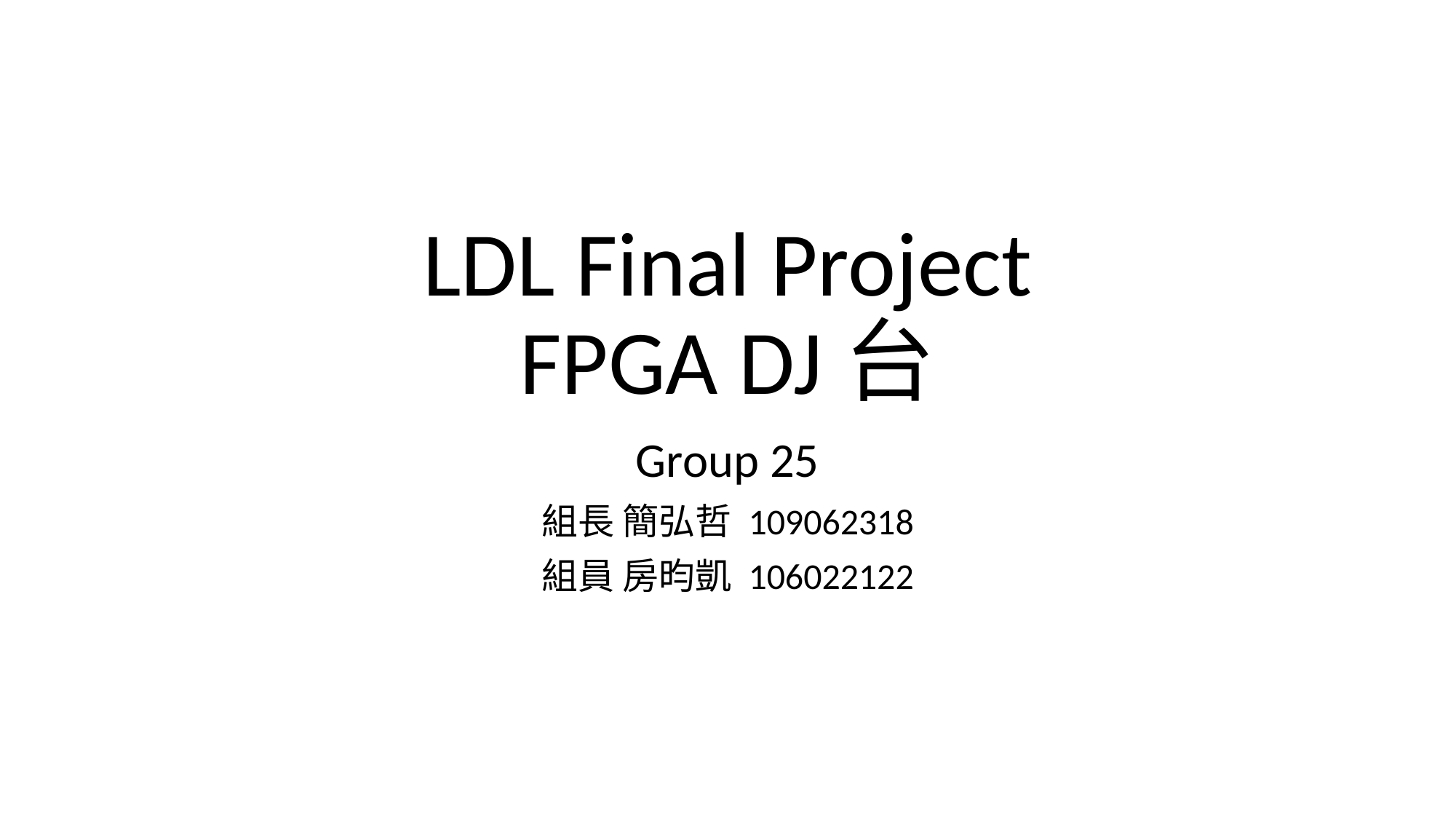

# LDL Final Project FPGA DJ台
Group 25
組長 簡弘哲 109062318
組員 房昀凱 106022122